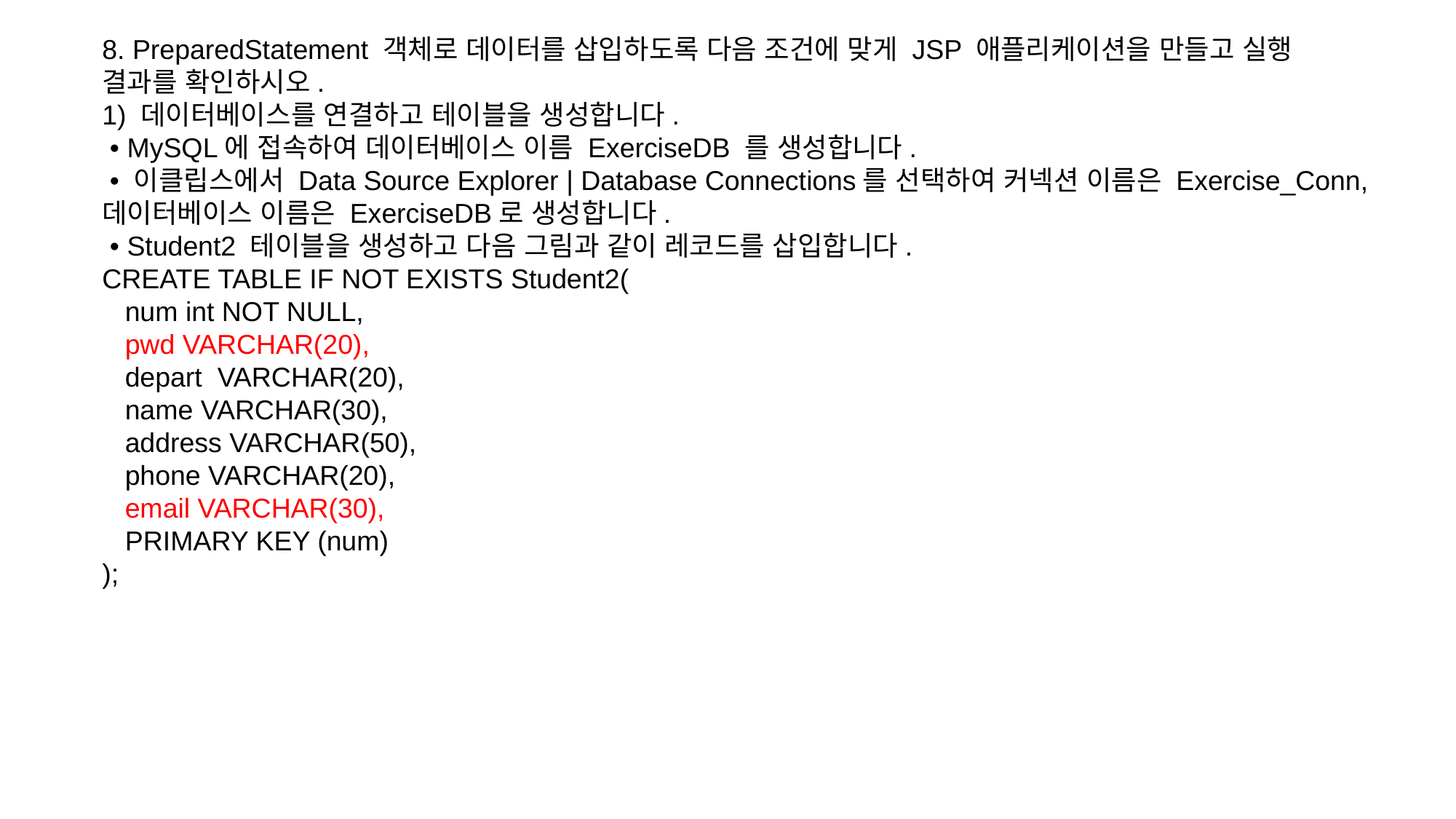

8. PreparedStatement 객체로 데이터를 삽입하도록 다음 조건에 맞게 JSP 애플리케이션을 만들고 실행 결과를 확인하시오.
1) 데이터베이스를 연결하고 테이블을 생성합니다.
 • MySQL에 접속하여 데이터베이스 이름 ExerciseDB 를 생성합니다.
 • 이클립스에서 Data Source Explorer | Database Connections를 선택하여 커넥션 이름은 Exercise_Conn, 데이터베이스 이름은 ExerciseDB로 생성합니다.
 • Student2 테이블을 생성하고 다음 그림과 같이 레코드를 삽입합니다.
CREATE TABLE IF NOT EXISTS Student2(
   num int NOT NULL,
   pwd VARCHAR(20),
   depart  VARCHAR(20),
   name VARCHAR(30),
   address VARCHAR(50),
   phone VARCHAR(20),
   email VARCHAR(30),
   PRIMARY KEY (num)
);